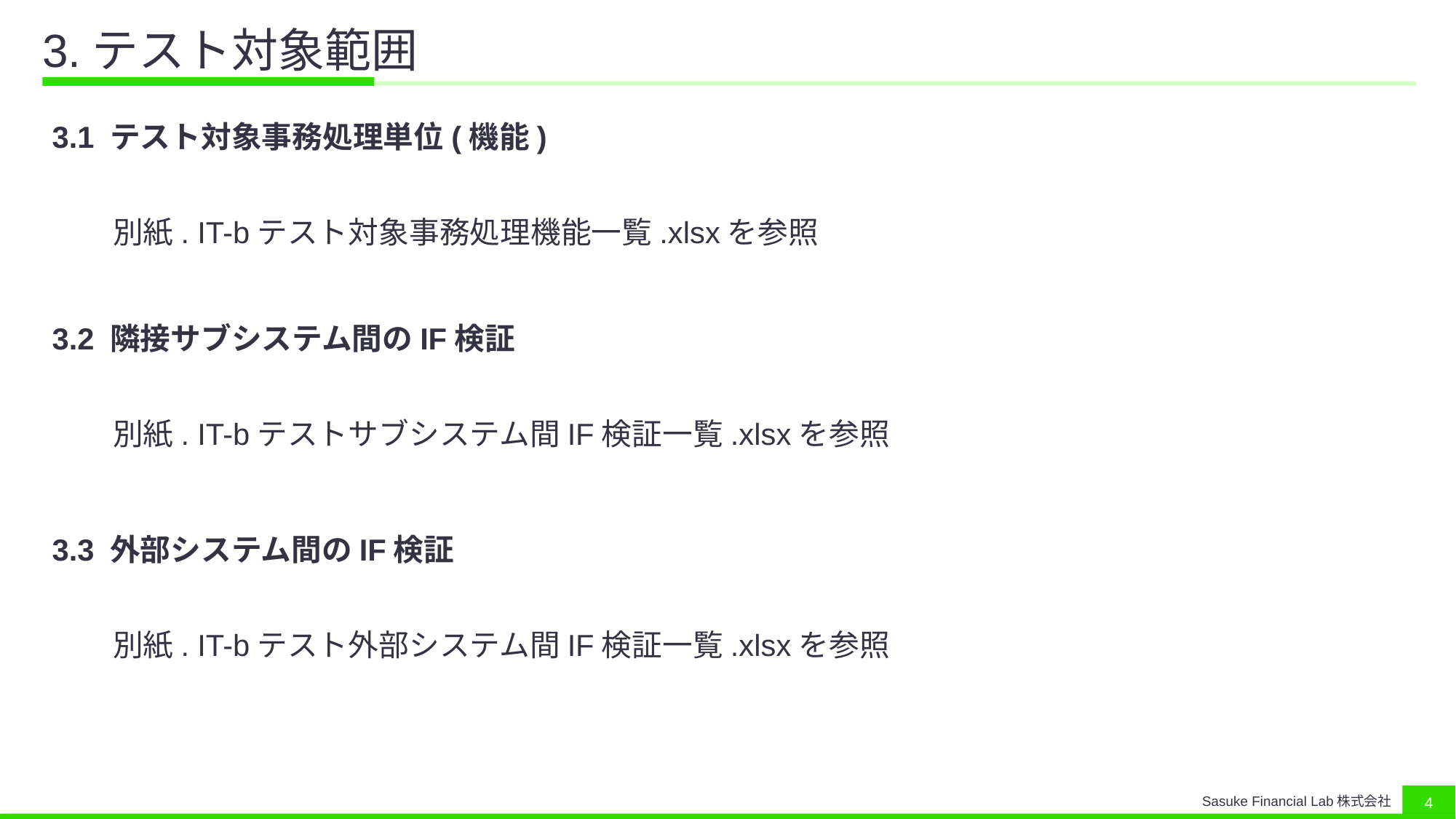

# 3.テスト対象範囲
3.1 テスト対象事務処理単位(機能)

　　別紙. IT-bテスト対象事務処理機能一覧.xlsxを参照

3.2 隣接サブシステム間のIF検証

　　別紙. IT-bテストサブシステム間IF検証一覧.xlsxを参照

3.3 外部システム間のIF検証

　　別紙. IT-bテスト外部システム間IF検証一覧.xlsxを参照

4
Sasuke Financial Lab株式会社